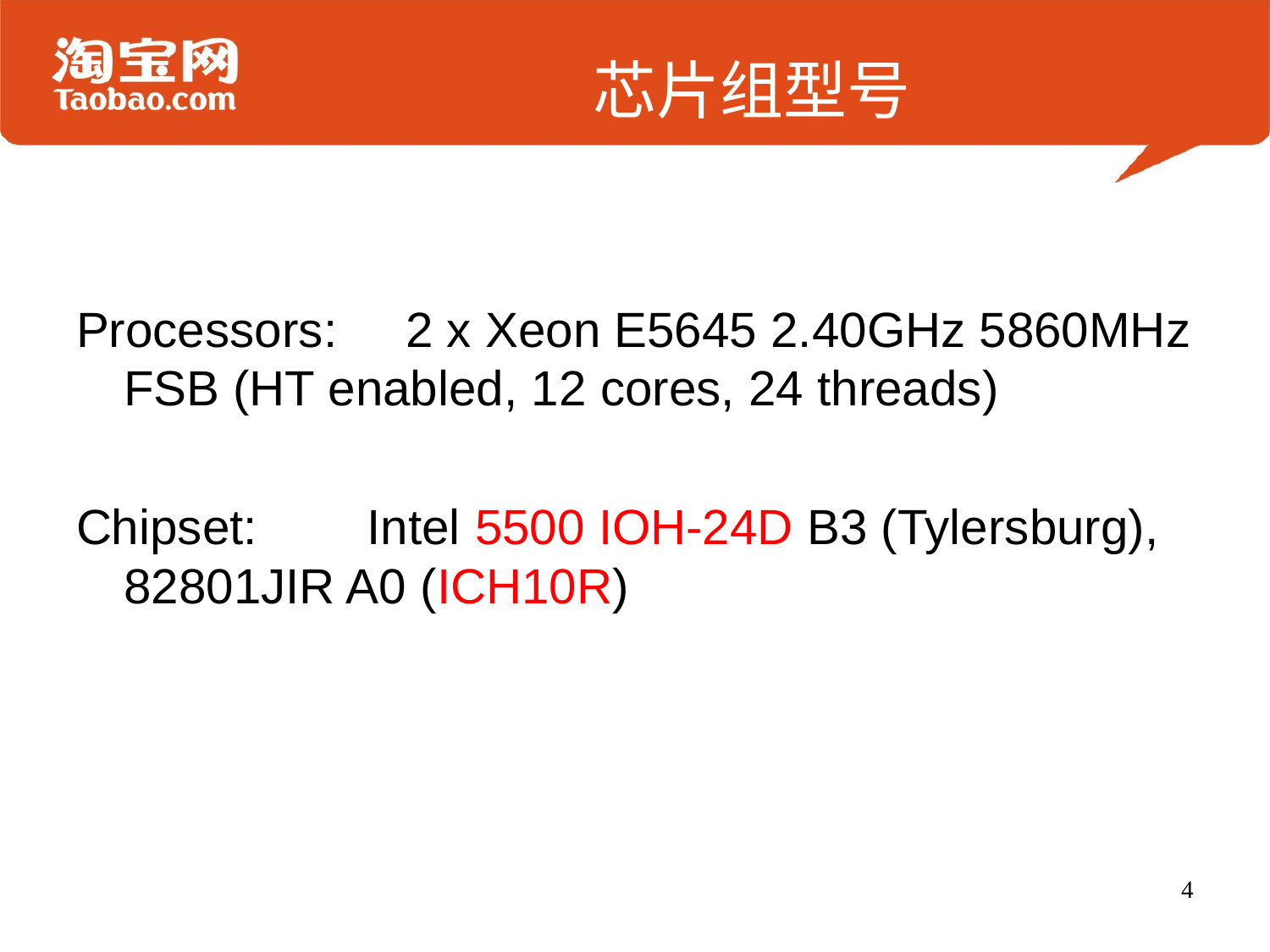

# 芯片组型号

Processors:     2 x Xeon E5645 2.40GHz 5860MHz FSB (HT enabled, 12 cores, 24 threads)

Chipset:        Intel 5500 IOH-24D B3 (Tylersburg), 82801JIR A0 (ICH10R)
4